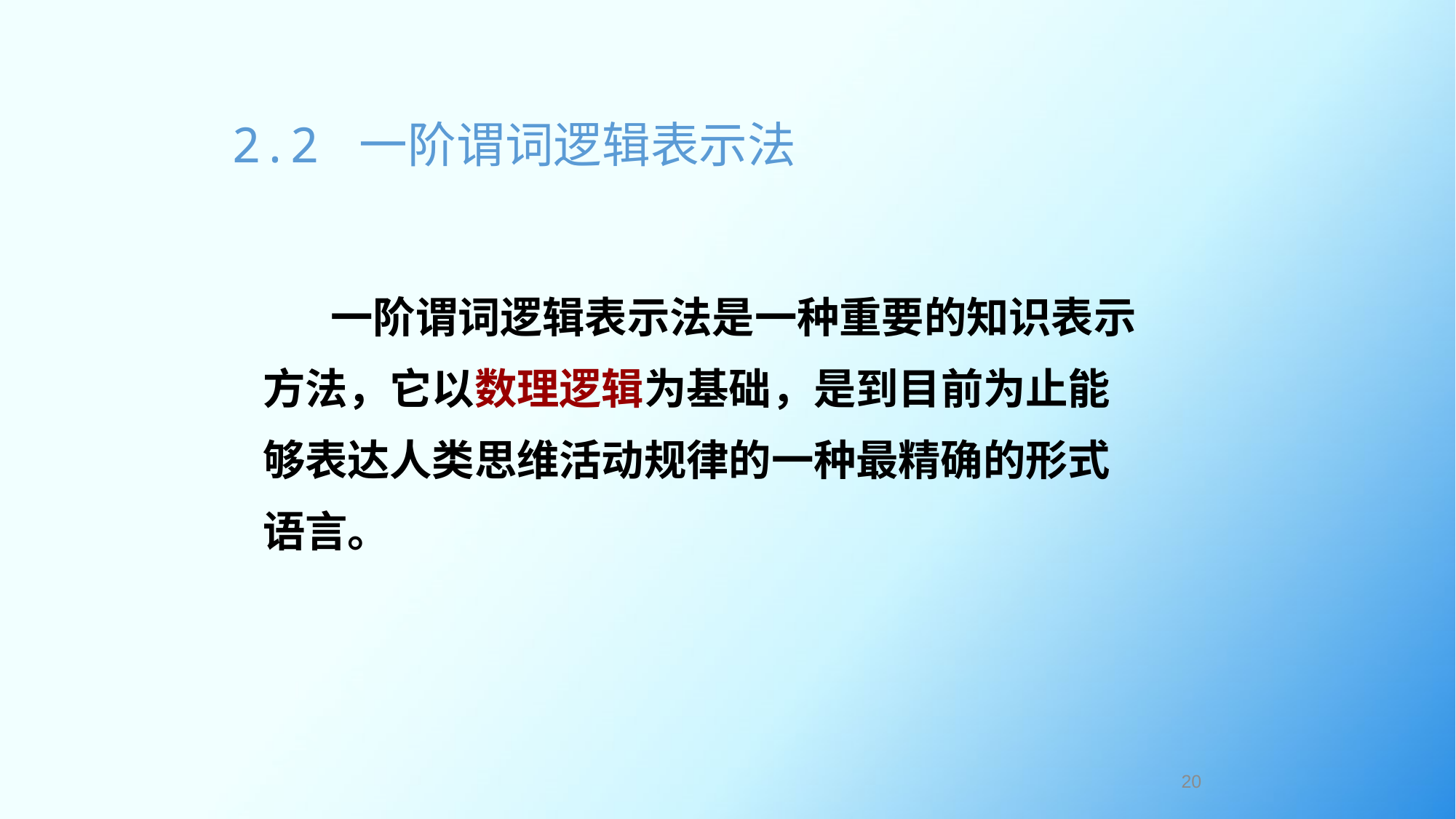

# 2.2 一阶谓词逻辑表示法
      一阶谓词逻辑表示法是一种重要的知识表示方法，它以数理逻辑为基础，是到目前为止能够表达人类思维活动规律的一种最精确的形式语言。
20